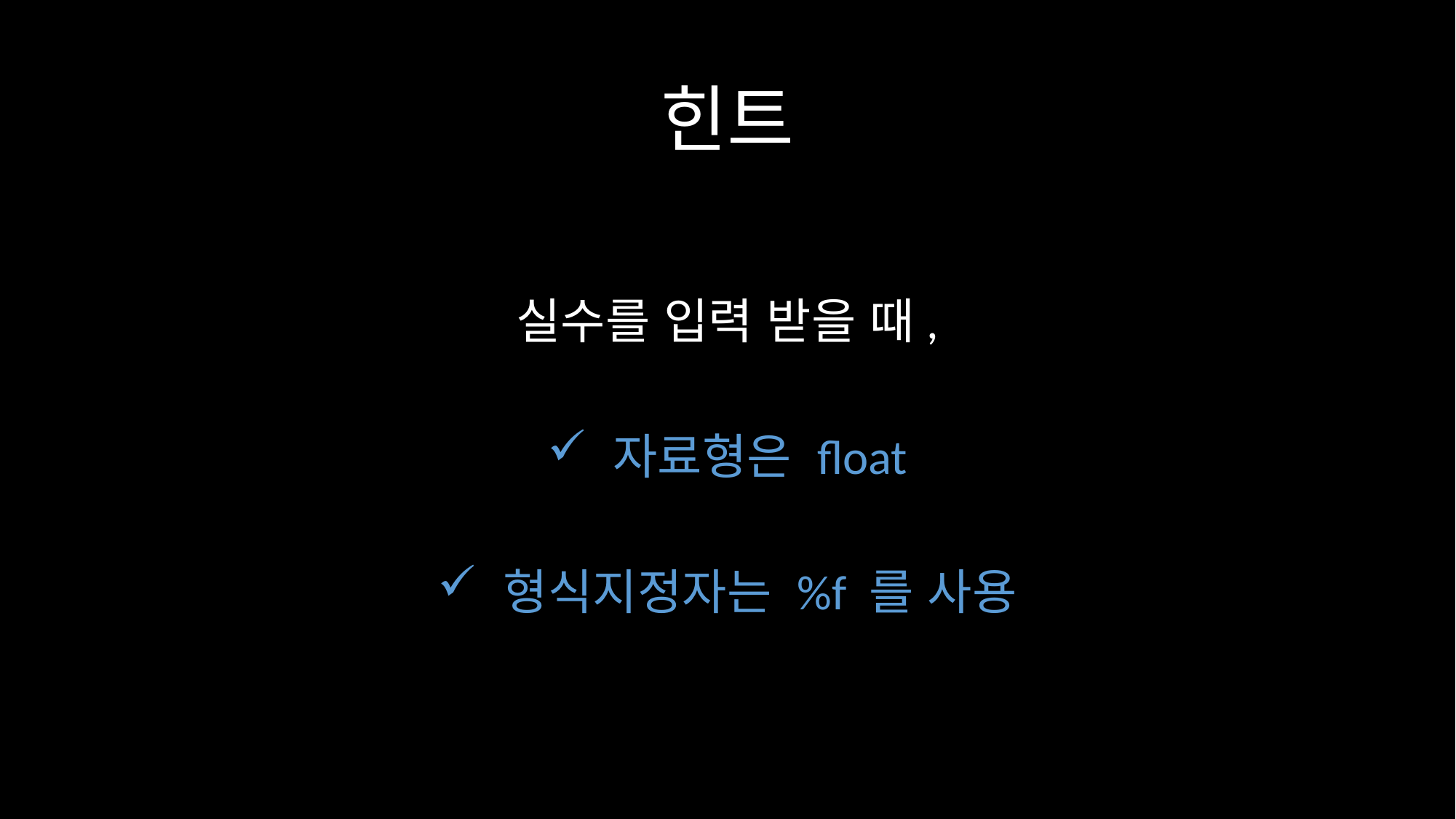

# 힌트

실수를 입력 받을 때,

 자료형은 float

 형식지정자는 %f 를 사용